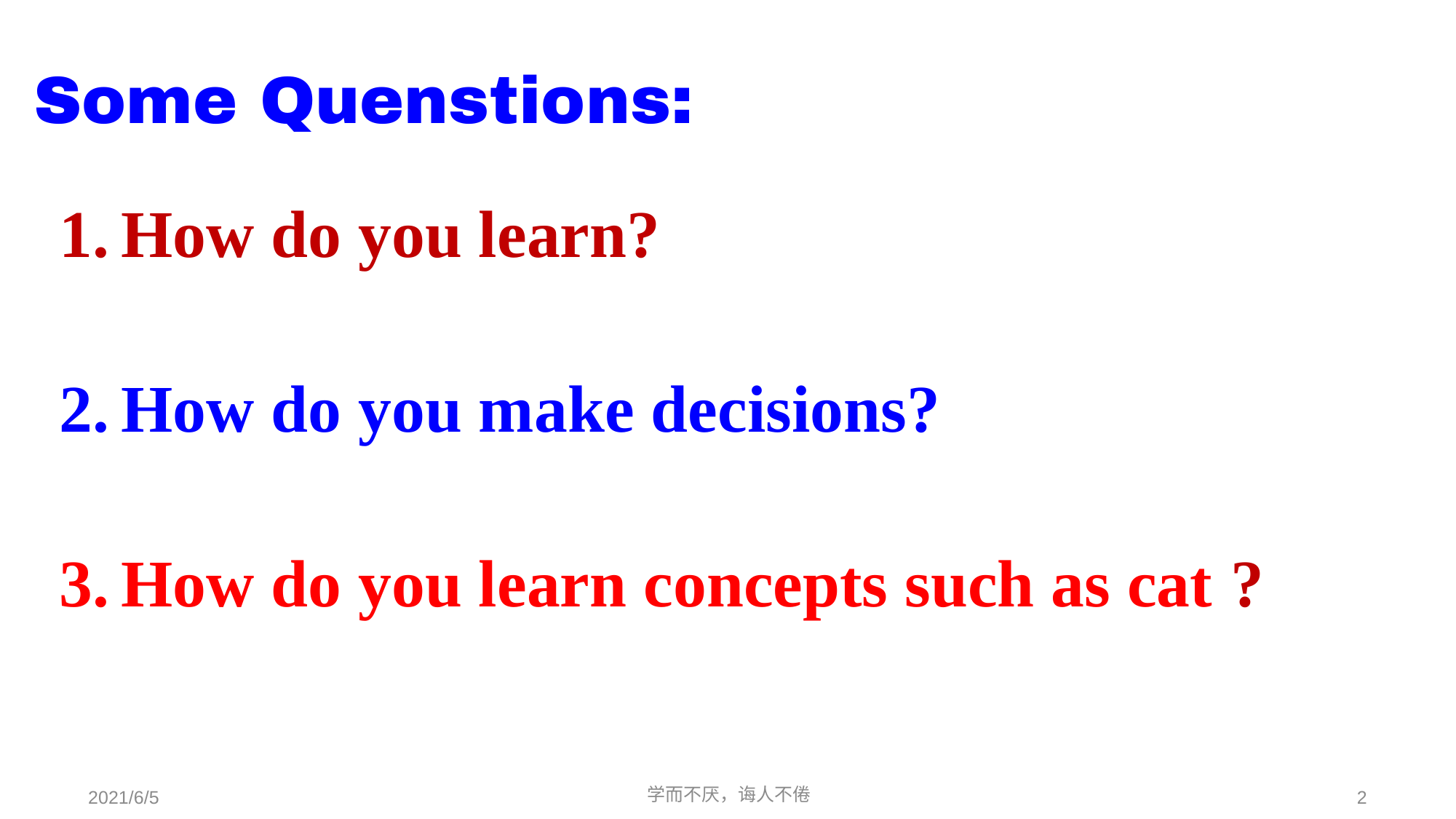

# Some Quenstions:
How do you learn?

How do you make decisions?

How do you learn concepts such as cat ?
学而不厌，诲人不倦
2
2021/6/5